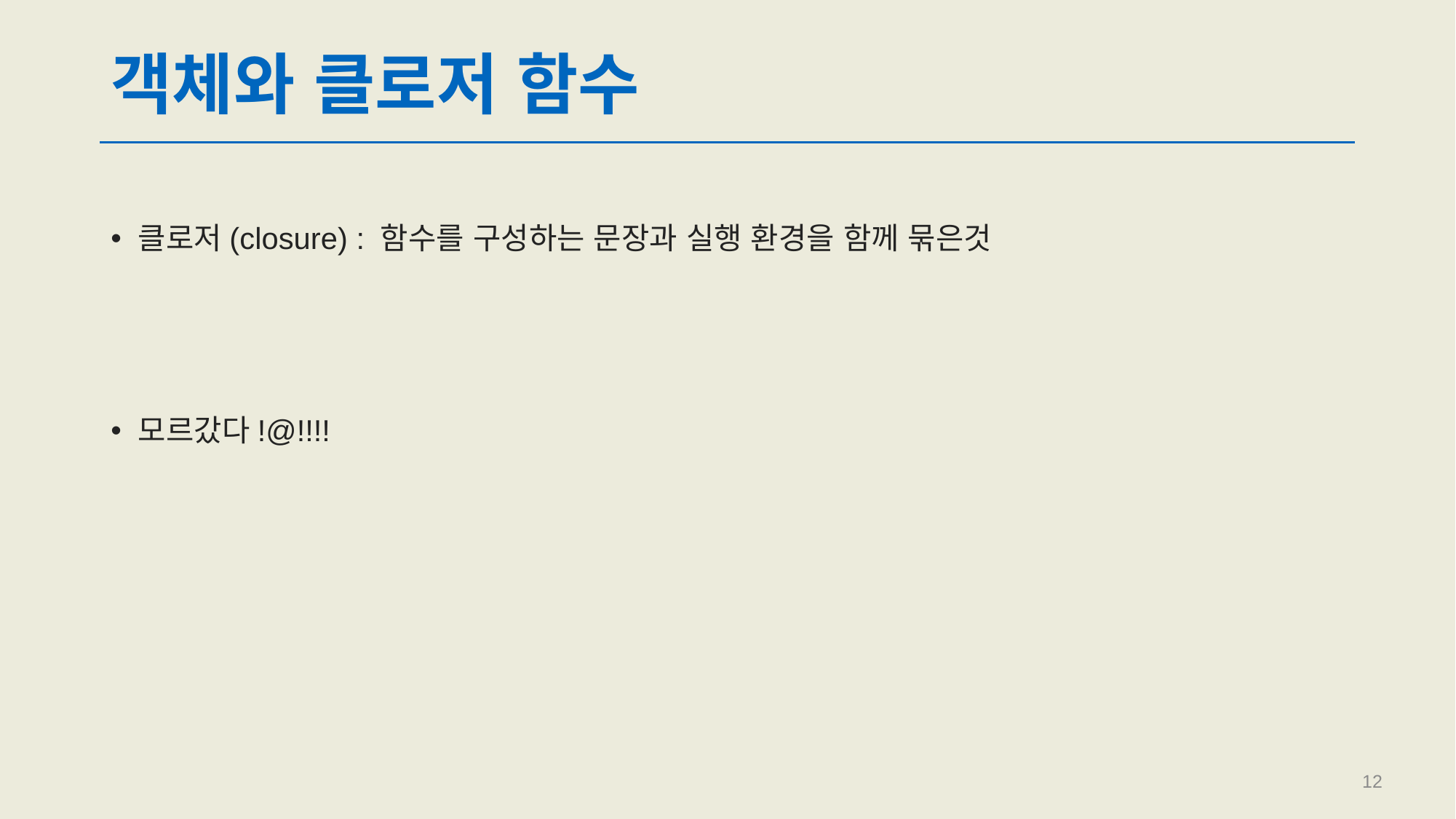

# 객체와 클로저 함수
클로저(closure) : 함수를 구성하는 문장과 실행 환경을 함께 묶은것

모르갔다!@!!!!
12